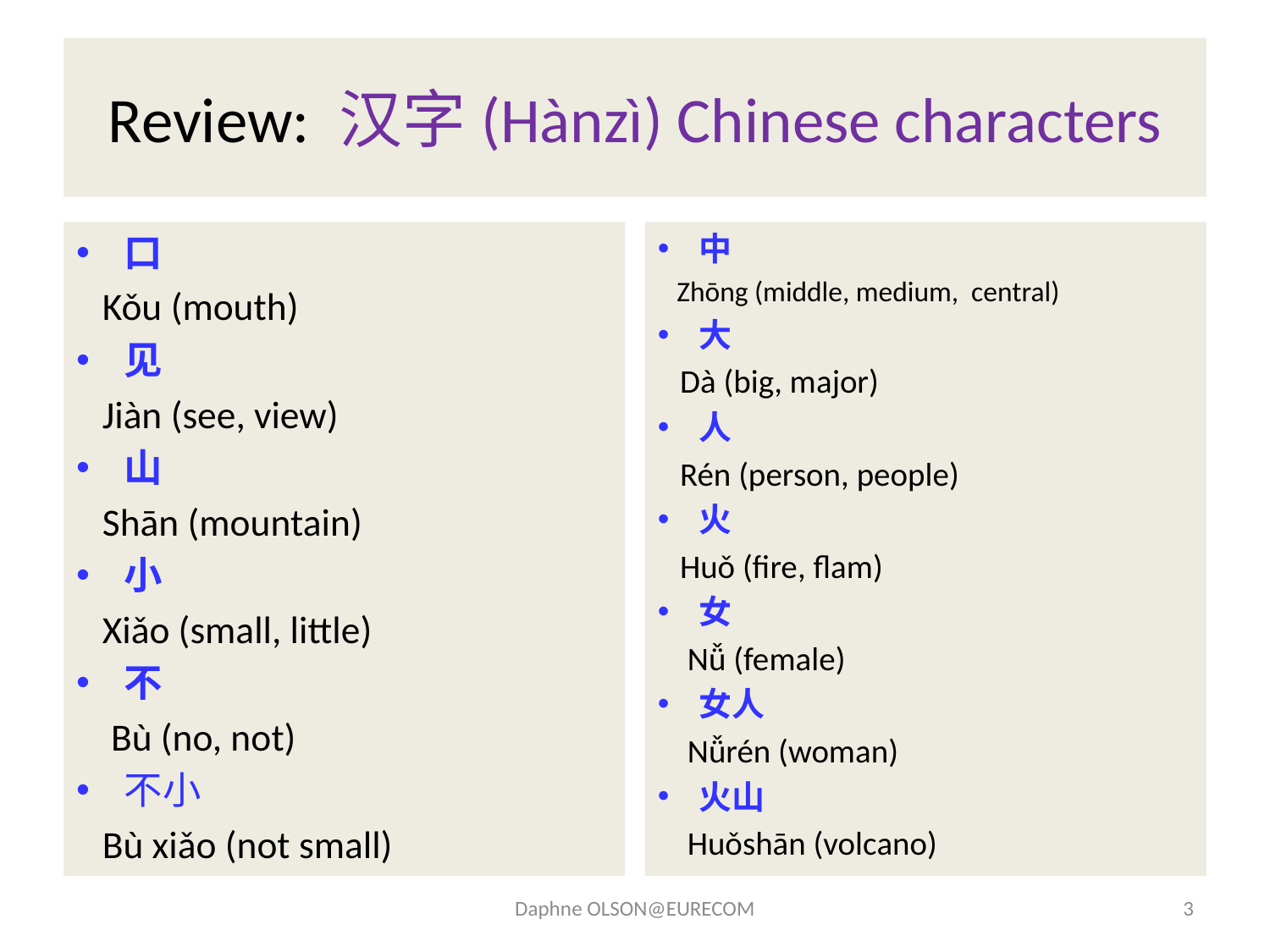

# Review: 汉字(Hànzì) Chinese characters
口
   Kǒu (mouth)
见
   Jiàn (see, view)
山
   Shān (mountain)
小
   Xiǎo (small, little)
不
    Bù (no, not)
不小
   Bù xiǎo (not small)

中
   Zhōng (middle, medium,  central)
大
   Dà (big, major)
人
   Rén (person, people)
火
   Huǒ (fire, flam)
女
    Nǚ (female)
女人
    Nǚrén (woman)
火山
    Huǒshān (volcano)
Daphne OLSON@EURECOM
3